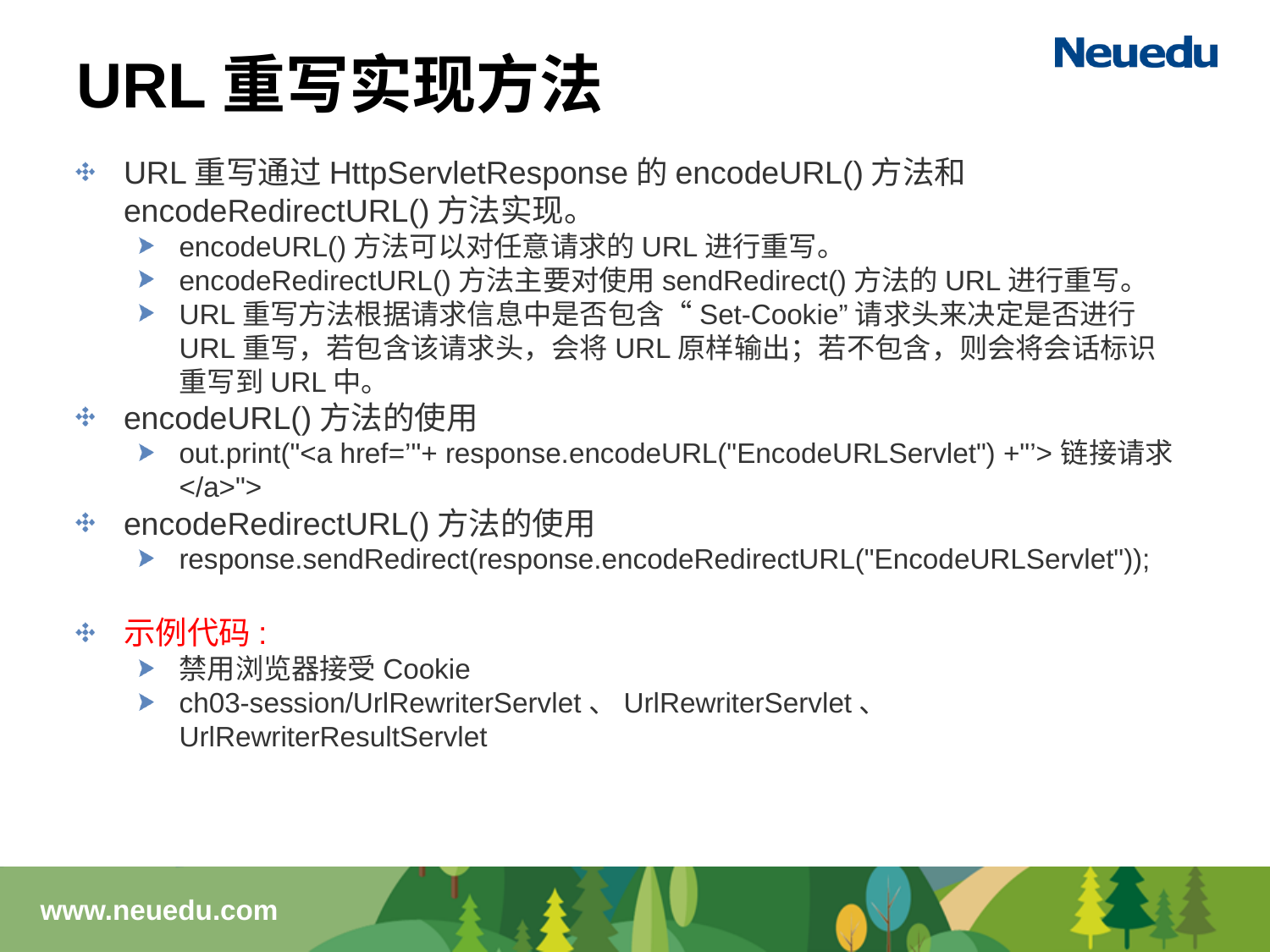

# URL重写实现方法
URL重写通过HttpServletResponse的encodeURL()方法和encodeRedirectURL()方法实现。
encodeURL()方法可以对任意请求的URL进行重写。
encodeRedirectURL()方法主要对使用sendRedirect()方法的URL进行重写。
URL重写方法根据请求信息中是否包含“Set-Cookie”请求头来决定是否进行URL重写，若包含该请求头，会将URL原样输出；若不包含，则会将会话标识重写到URL中。
encodeURL()方法的使用
out.print("<a href=’"+ response.encodeURL("EncodeURLServlet") +"’>链接请求</a>">
encodeRedirectURL()方法的使用
response.sendRedirect(response.encodeRedirectURL("EncodeURLServlet"));

示例代码:
禁用浏览器接受Cookie
ch03-session/UrlRewriterServlet、UrlRewriterServlet、 UrlRewriterResultServlet